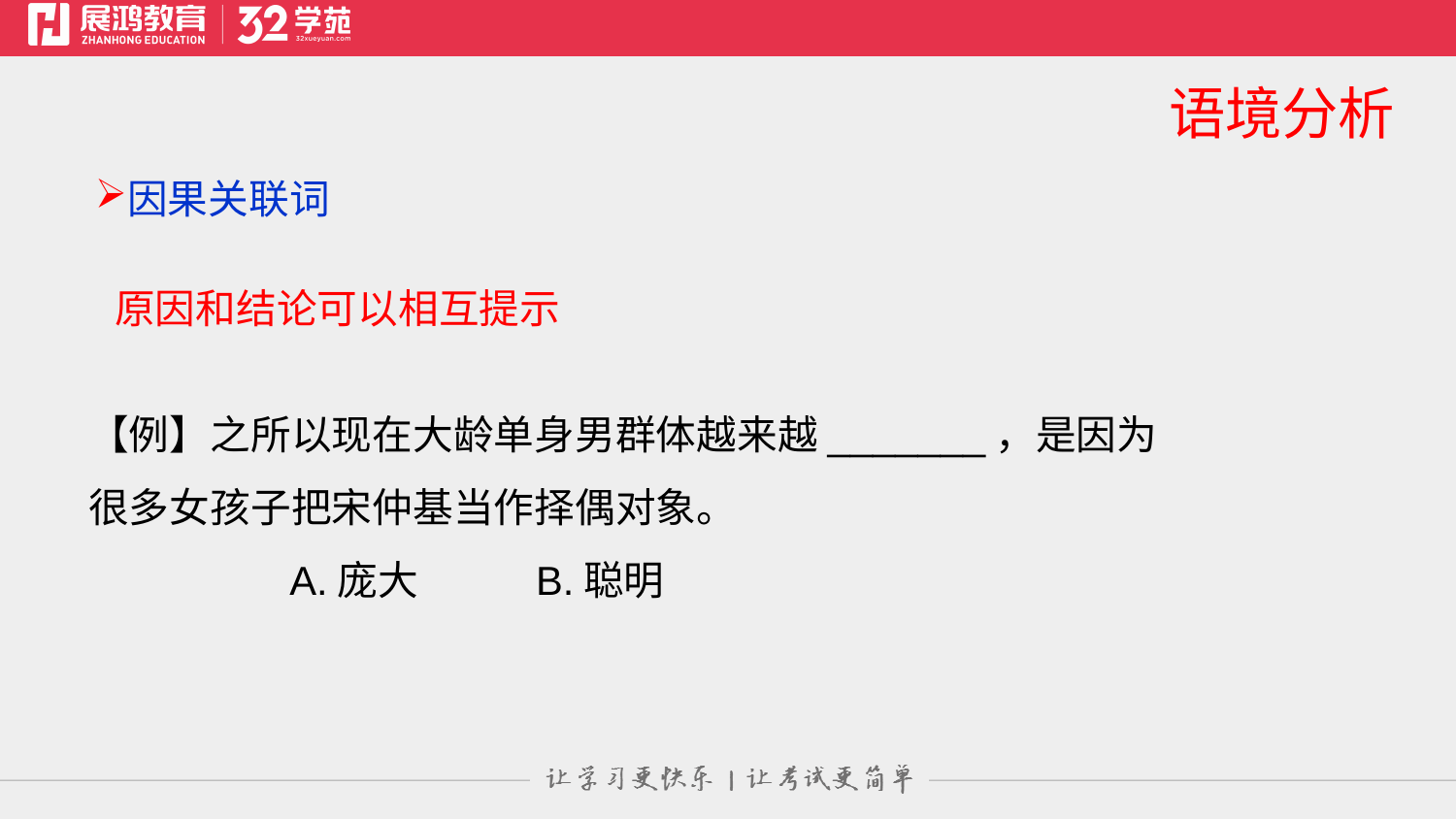

语境分析
因果关联词
 原因和结论可以相互提示
【例】之所以现在大龄单身男群体越来越_______，是因为很多女孩子把宋仲基当作择偶对象。
                  A.庞大            B.聪明